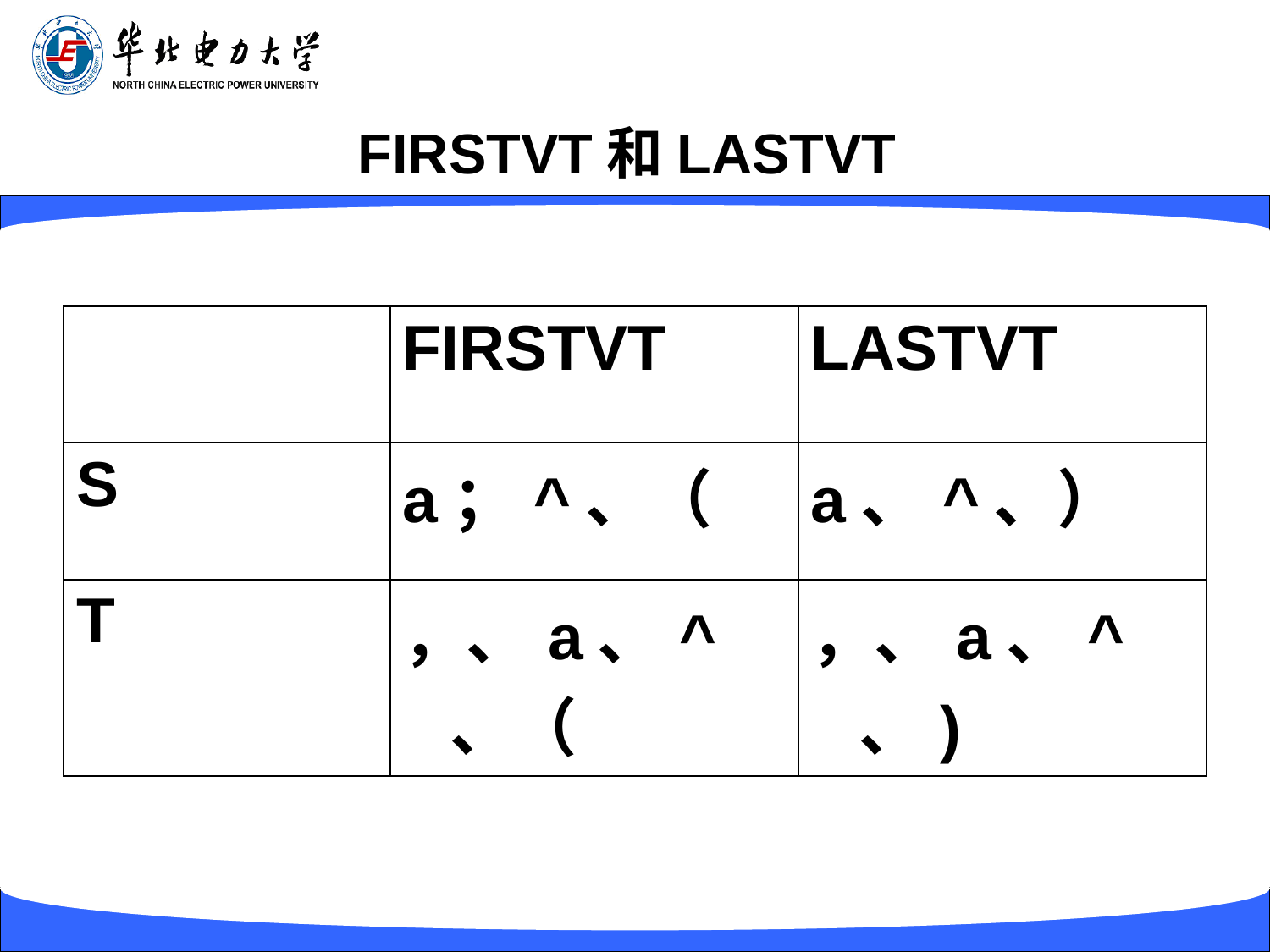

# FIRSTVT和LASTVT
|  | FIRSTVT | LASTVT |
| --- | --- | --- |
| S | a；^、（ | a、^、） |
| T | ，、a、^、（ | ，、a、^、) |